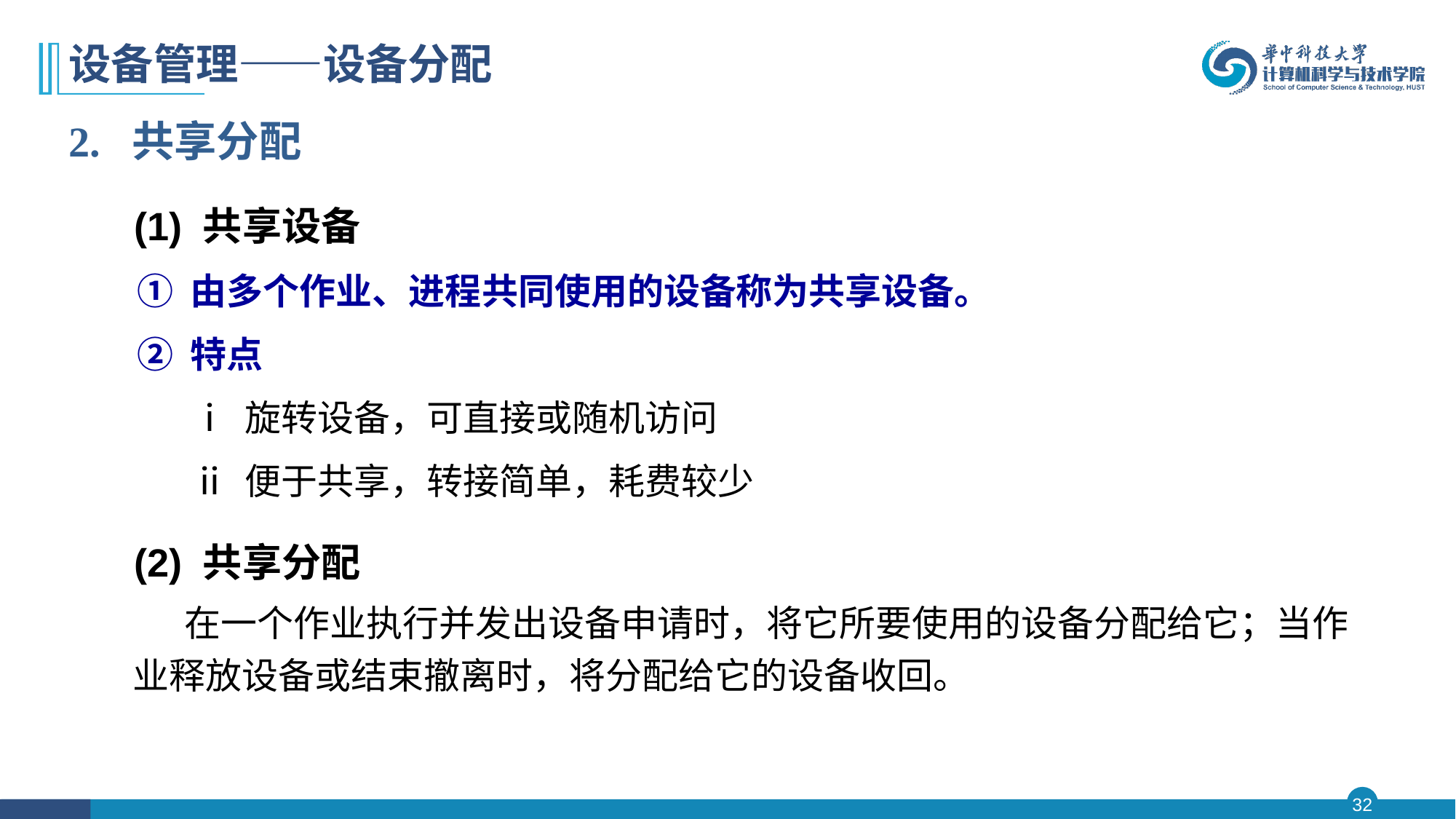

# 设备管理——设备分配
2.  共享分配
      (1) 共享设备
① 由多个作业、进程共同使用的设备称为共享设备。
② 特点
ⅰ 旋转设备，可直接或随机访问
ⅱ 便于共享，转接简单，耗费较少
      (2) 共享分配
             在一个作业执行并发出设备申请时，将它所要使用的设备分配给它；当作业释放设备或结束撤离时，将分配给它的设备收回。